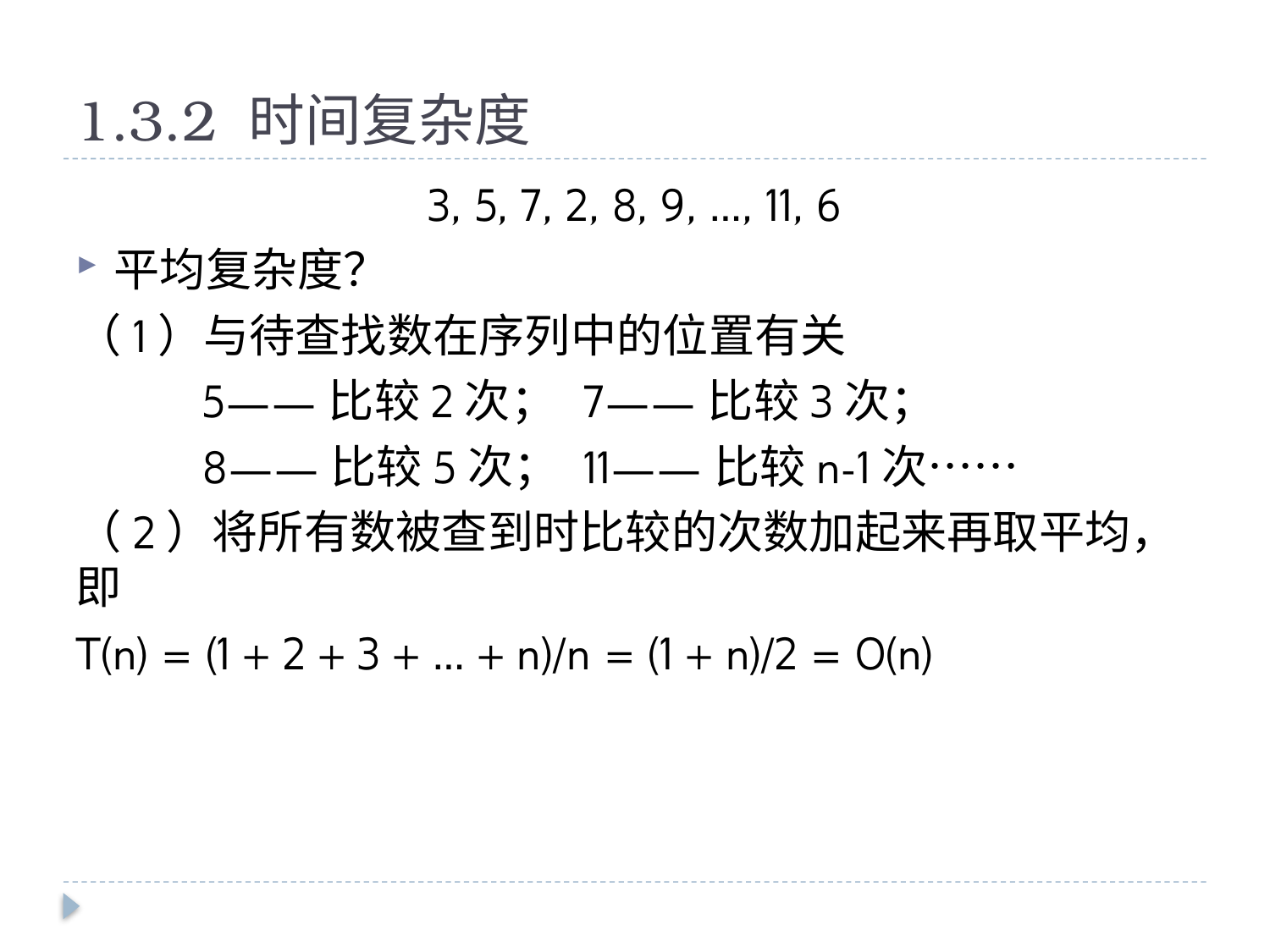

# 1.3.2 时间复杂度
3, 5, 7, 2, 8, 9, …, 11, 6
平均复杂度？
（1）与待查找数在序列中的位置有关
	5——比较2次；	7——比较3次；
	8——比较5次；	11——比较n-1次……
（2）将所有数被查到时比较的次数加起来再取平均，即
T(n) = (1 + 2 + 3 + … + n)/n = (1 + n)/2 = O(n)